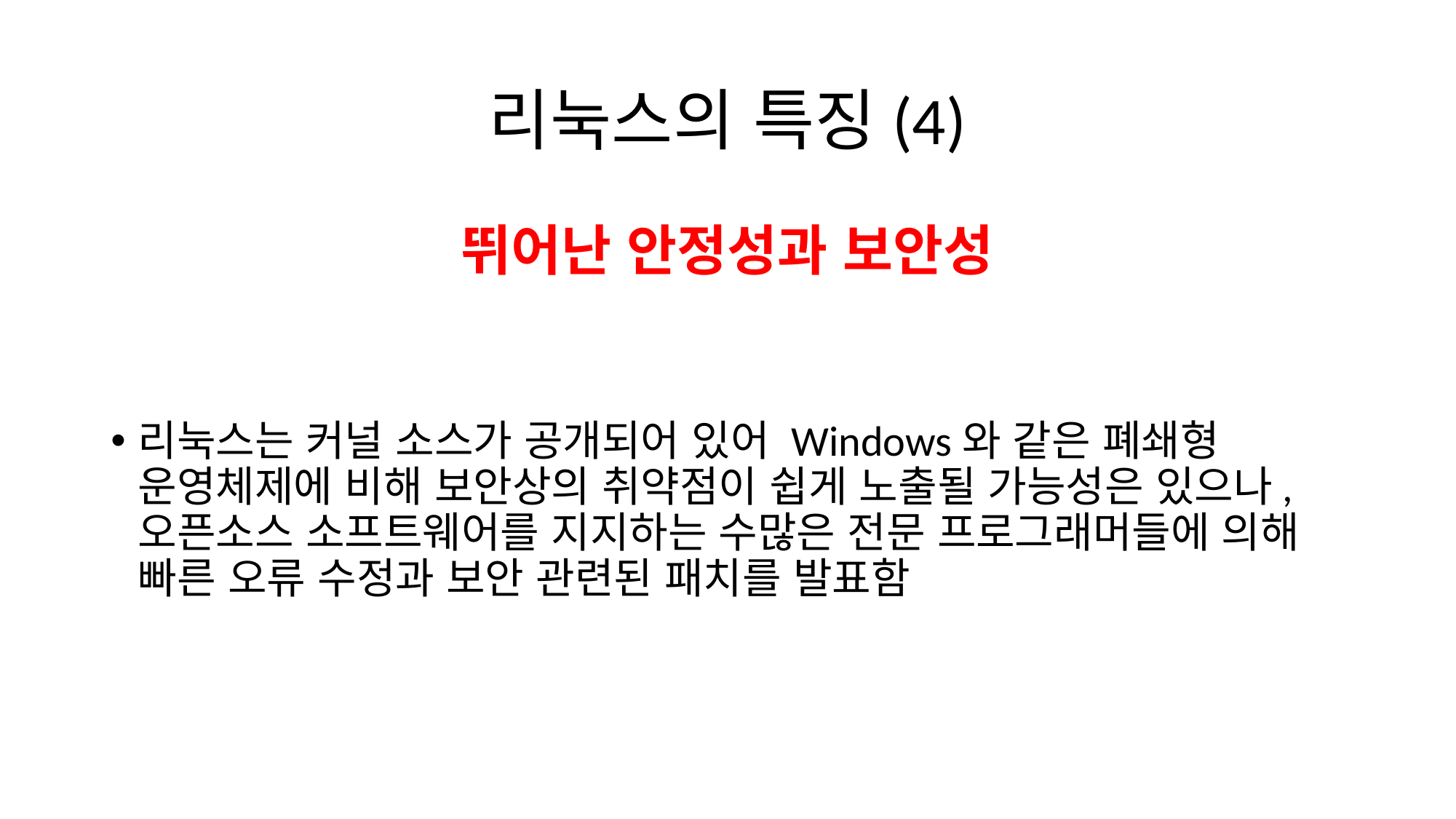

# 리눅스의 특징(4)
뛰어난 안정성과 보안성

리눅스는 커널 소스가 공개되어 있어 Windows와 같은 폐쇄형 운영체제에 비해 보안상의 취약점이 쉽게 노출될 가능성은 있으나, 오픈소스 소프트웨어를 지지하는 수많은 전문 프로그래머들에 의해 빠른 오류 수정과 보안 관련된 패치를 발표함